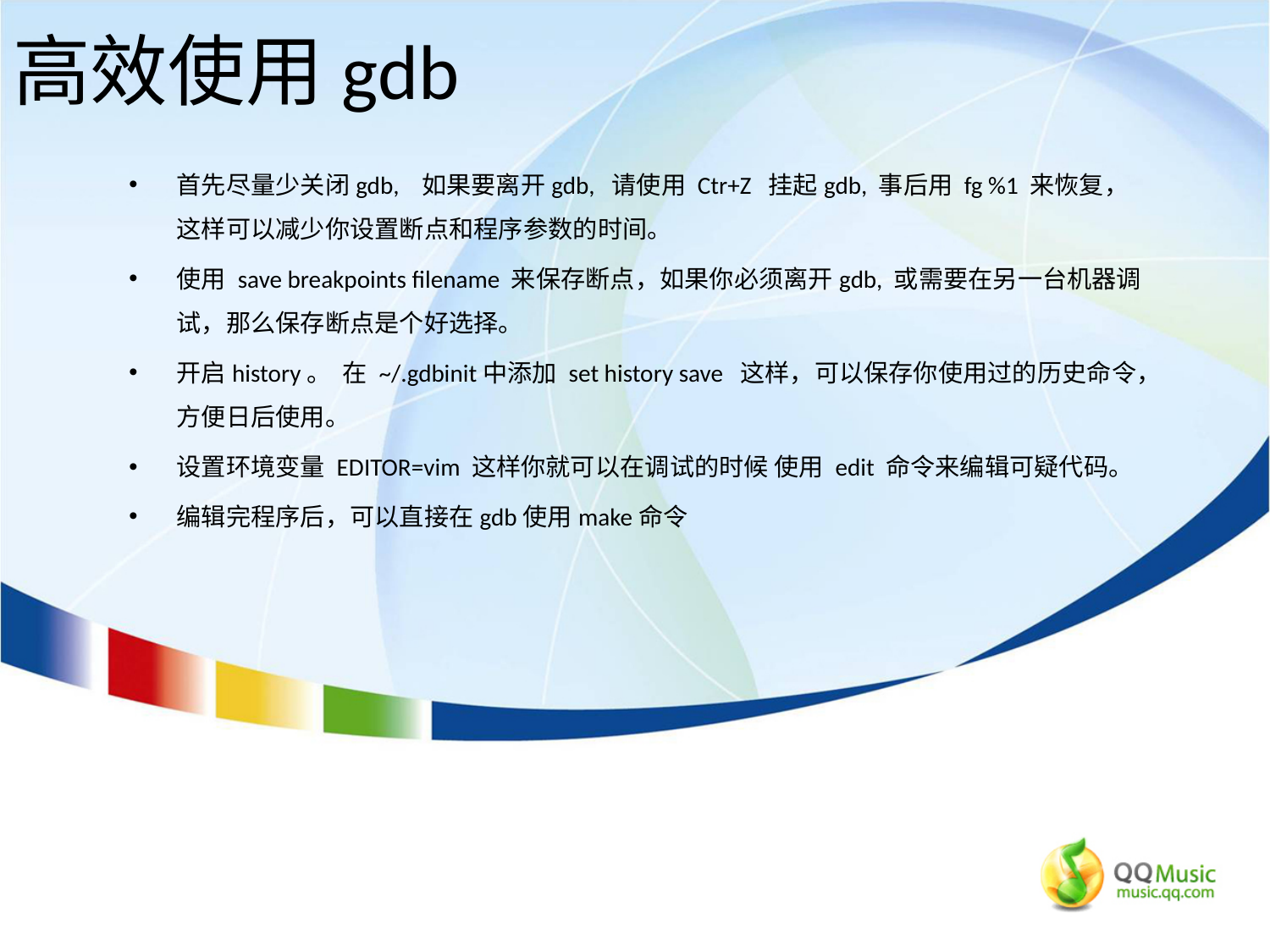

高效使用gdb
首先尽量少关闭gdb,   如果要离开gdb,  请使用 Ctr+Z  挂起gdb, 事后用 fg %1 来恢复，这样可以减少你设置断点和程序参数的时间。
使用 save breakpoints filename 来保存断点，如果你必须离开gdb, 或需要在另一台机器调试，那么保存断点是个好选择。
开启history。  在 ~/.gdbinit中添加 set history save  这样，可以保存你使用过的历史命令，方便日后使用。
设置环境变量 EDITOR=vim 这样你就可以在调试的时候 使用 edit 命令来编辑可疑代码。
编辑完程序后，可以直接在gdb使用make命令